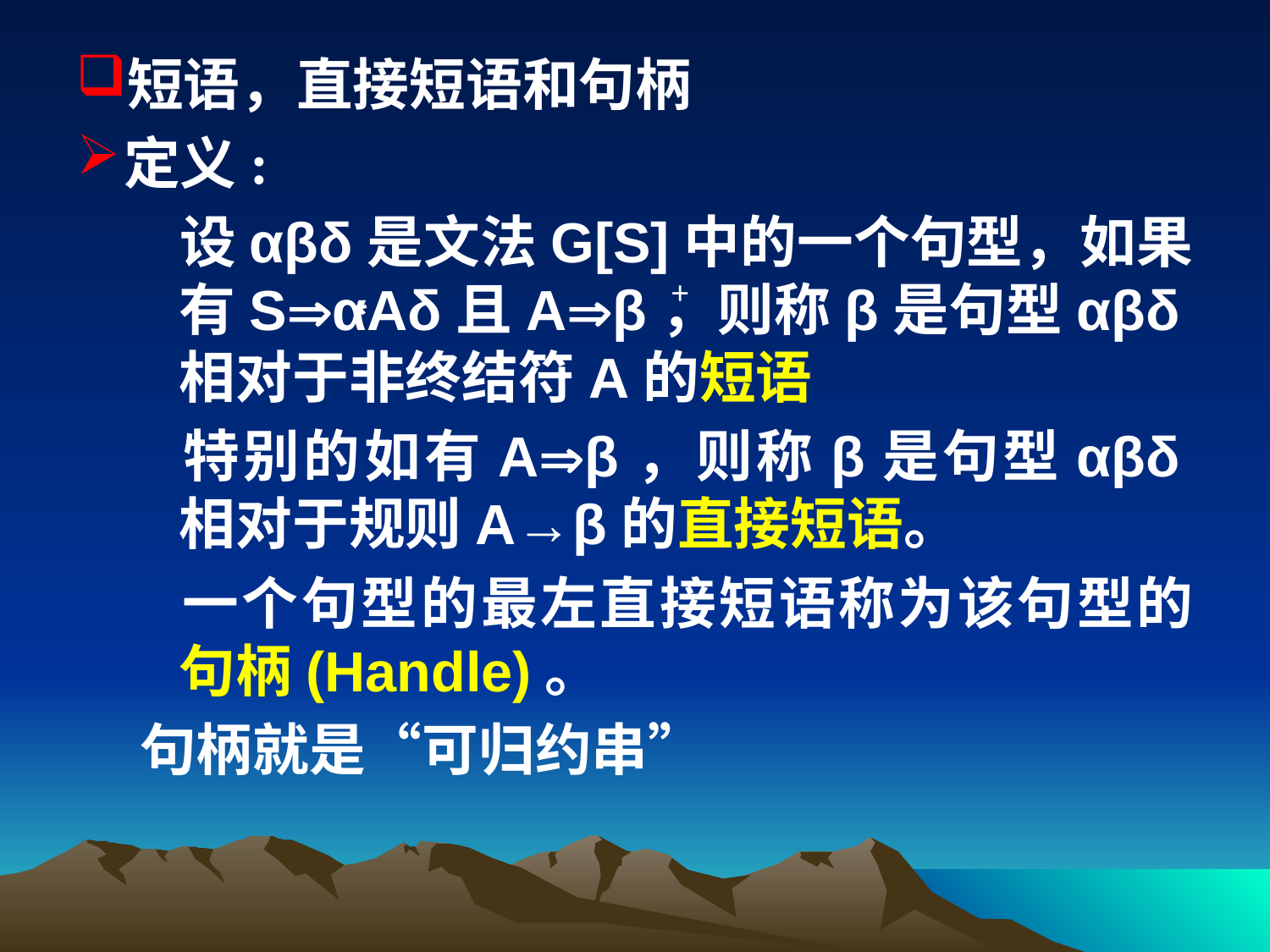

短语，直接短语和句柄
定义:
	设αβδ是文法G[S]中的一个句型，如果有S⇒αAδ且A⇒β，则称β是句型αβδ相对于非终结符A的短语
	特别的如有A⇒β，则称β是句型αβδ相对于规则A→β的直接短语。
	一个句型的最左直接短语称为该句型的句柄(Handle)。
句柄就是“可归约串”
+
*